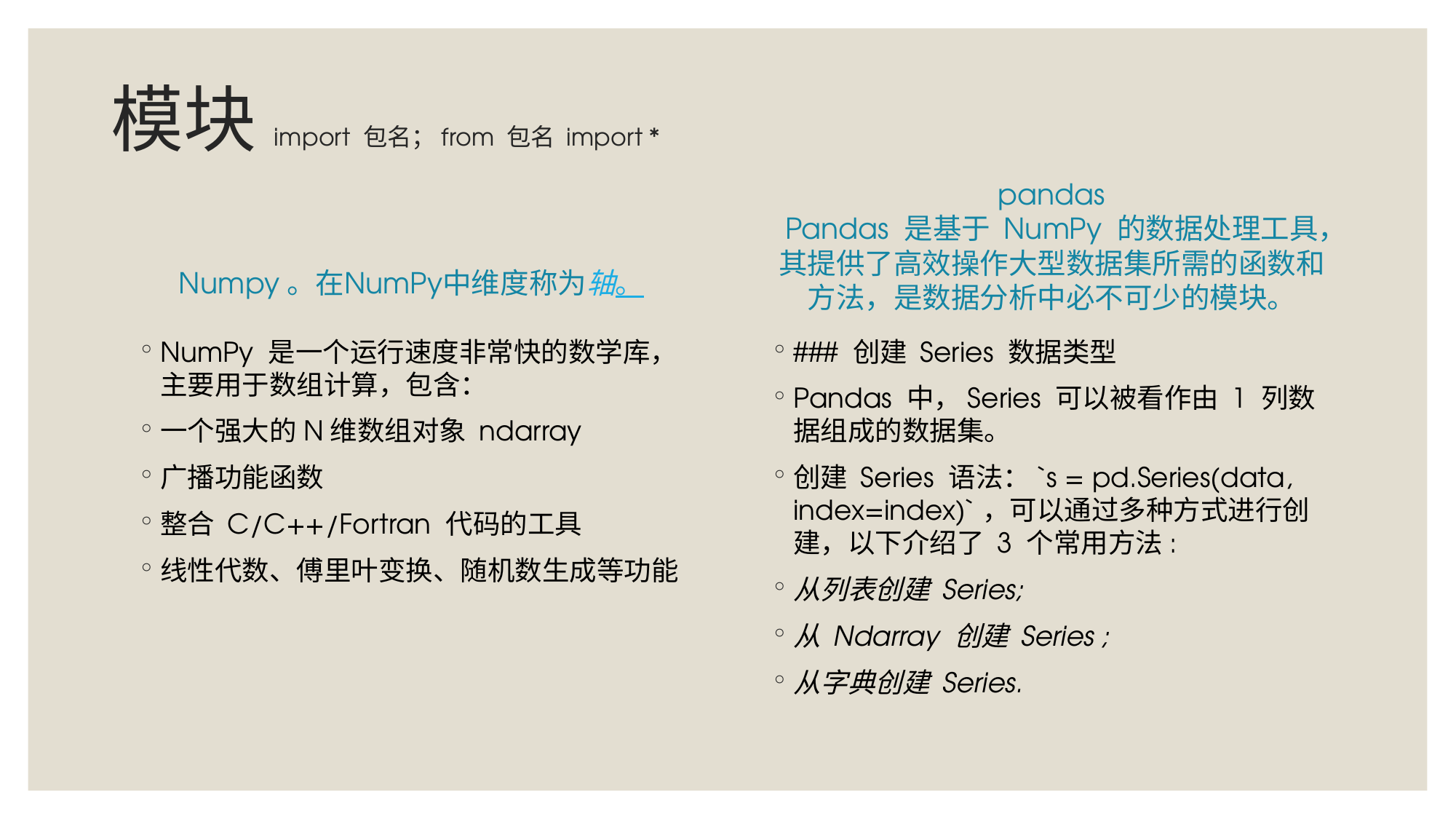

# 模块import 包名；from 包名 import *
pandas
Pandas 是基于 NumPy 的数据处理工具，其提供了高效操作大型数据集所需的函数和方法，是数据分析中必不可少的模块。
Numpy。在NumPy中维度称为轴。
NumPy 是一个运行速度非常快的数学库，主要用于数组计算，包含：
一个强大的N维数组对象 ndarray
广播功能函数
整合 C/C++/Fortran 代码的工具
线性代数、傅里叶变换、随机数生成等功能
### 创建 Series 数据类型
Pandas 中，Series 可以被看作由 1 列数据组成的数据集。
创建 Series 语法：`s = pd.Series(data, index=index)`，可以通过多种方式进行创建，以下介绍了 3 个常用方法:
从列表创建 Series;
从 Ndarray 创建 Series ;
从字典创建 Series.